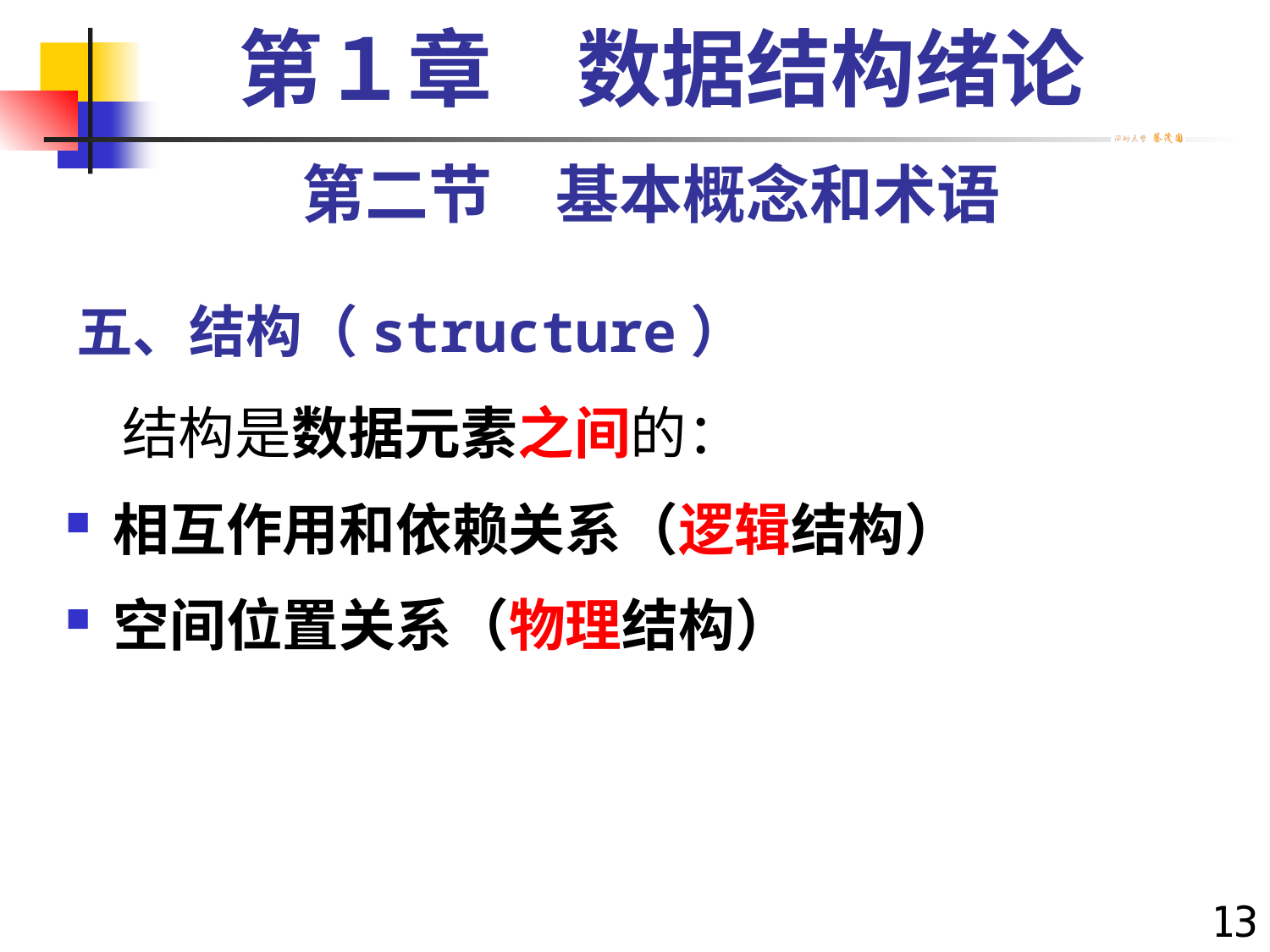

第１章　数据结构绪论
第二节　基本概念和术语
# 五、结构（structure）
　结构是数据元素之间的：
相互作用和依赖关系（逻辑结构）
空间位置关系（物理结构）
13